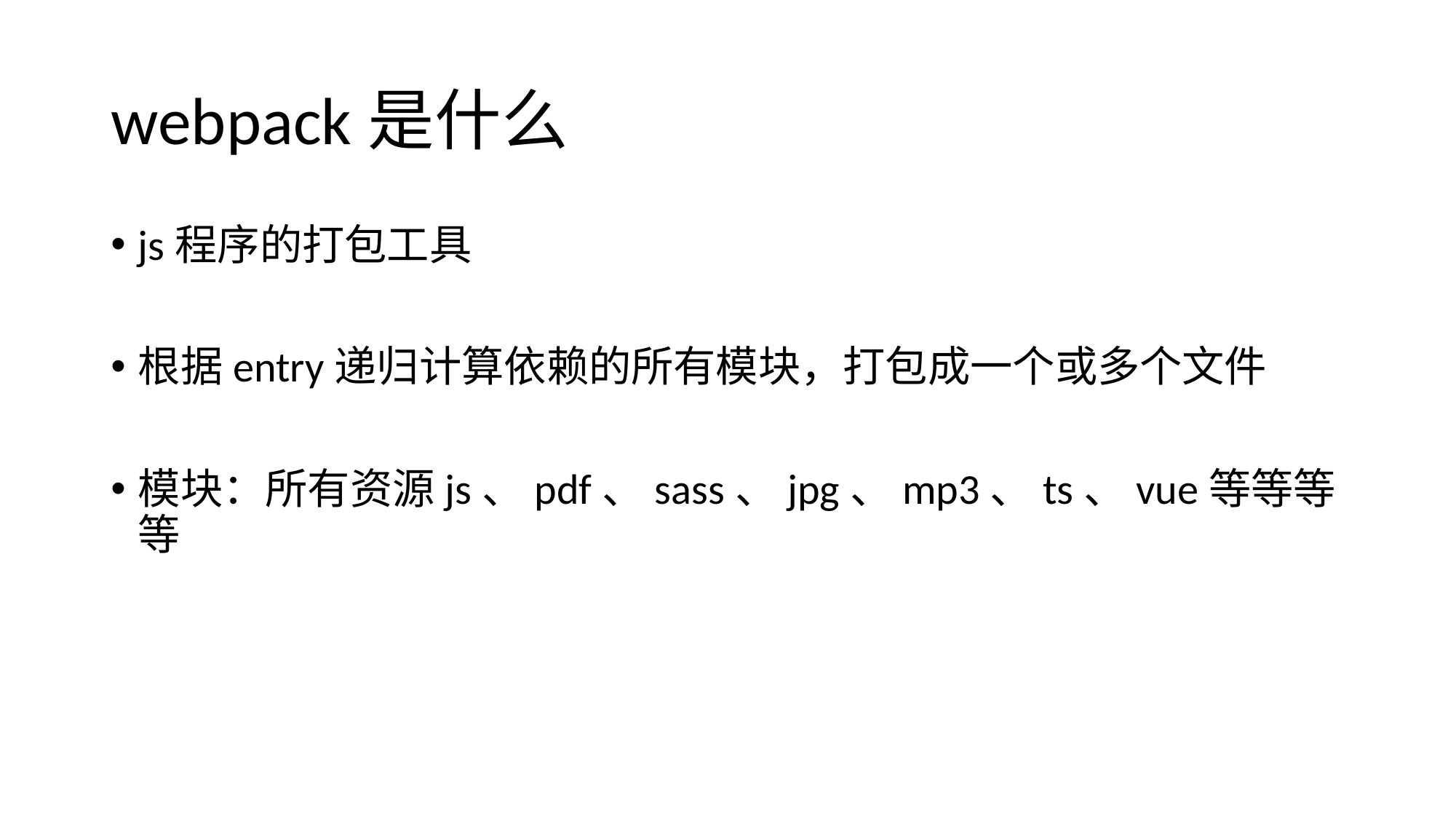

# webpack是什么
js程序的打包工具

根据entry递归计算依赖的所有模块，打包成一个或多个文件

模块：所有资源js、pdf、sass、jpg、mp3、ts、vue等等等等